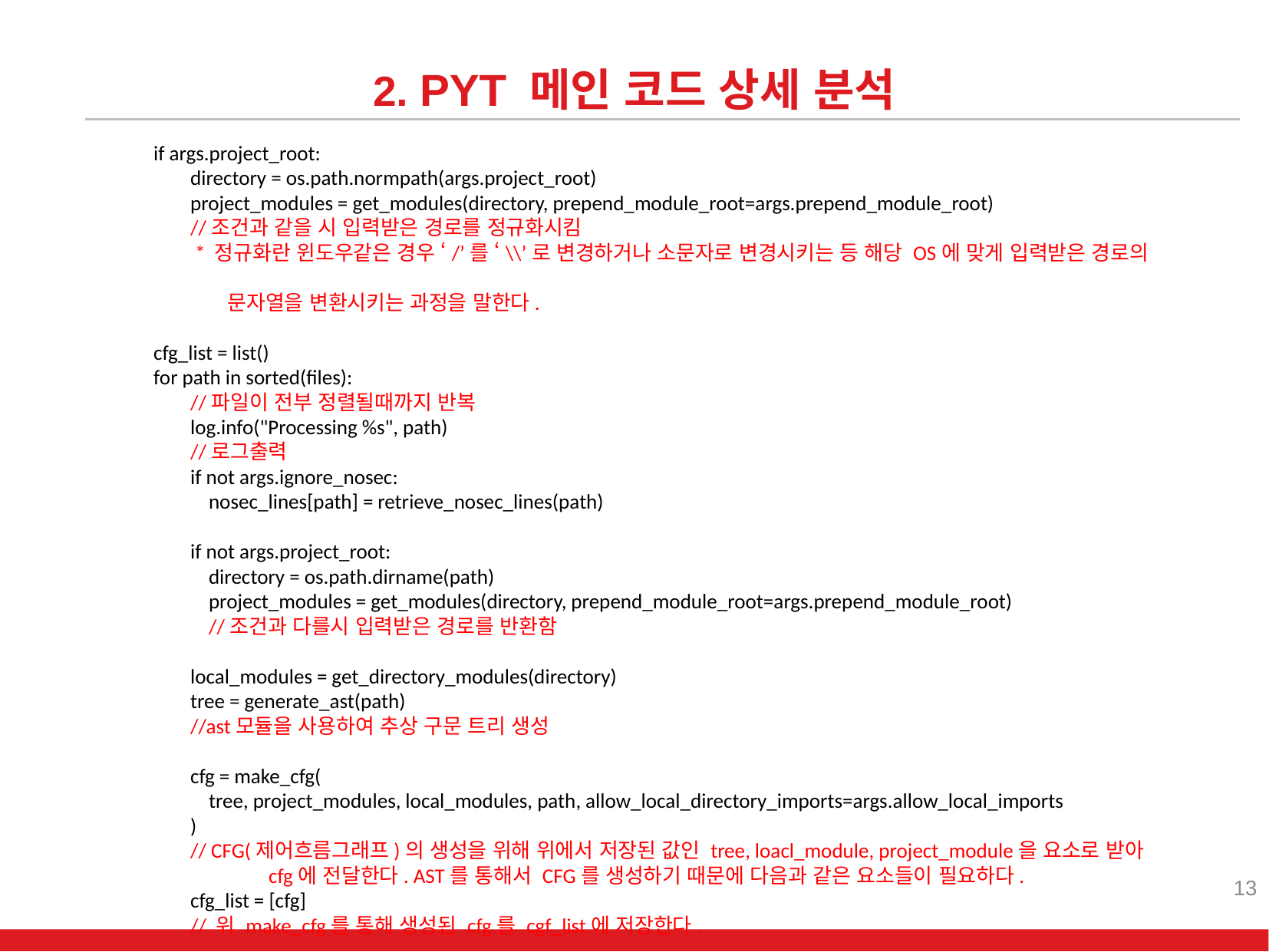

2. PYT 메인 코드 상세 분석
if args.project_root:
        directory = os.path.normpath(args.project_root)
        project_modules = get_modules(directory, prepend_module_root=args.prepend_module_root)
        //조건과 같을 시 입력받은 경로를 정규화시킴
         * 정규화란 윈도우같은 경우 ‘/’를 ‘\\’로 변경하거나 소문자로 변경시키는 등 해당 OS에 맞게 입력받은 경로의
            문자열을 변환시키는 과정을 말한다.

cfg_list = list()
for path in sorted(files):
        //파일이 전부 정렬될때까지 반복
        log.info("Processing %s", path)
        //로그출력
        if not args.ignore_nosec:
            nosec_lines[path] = retrieve_nosec_lines(path)

        if not args.project_root:
            directory = os.path.dirname(path)
            project_modules = get_modules(directory, prepend_module_root=args.prepend_module_root)
            //조건과 다를시 입력받은 경로를 반환함

        local_modules = get_directory_modules(directory)
        tree = generate_ast(path)
        //ast모듈을 사용하여 추상 구문 트리 생성

        cfg = make_cfg(
            tree, project_modules, local_modules, path, allow_local_directory_imports=args.allow_local_imports
        )
        // CFG(제어흐름그래프)의 생성을 위해 위에서 저장된 값인 tree, loacl_module, project_module을 요소로 받아
	cfg에 전달한다. AST를 통해서 CFG를 생성하기 때문에 다음과 같은 요소들이 필요하다.
        cfg_list = [cfg]
        // 위 make_cfg를 통해 생성된 cfg를 cgf_list에 저장한다.
13